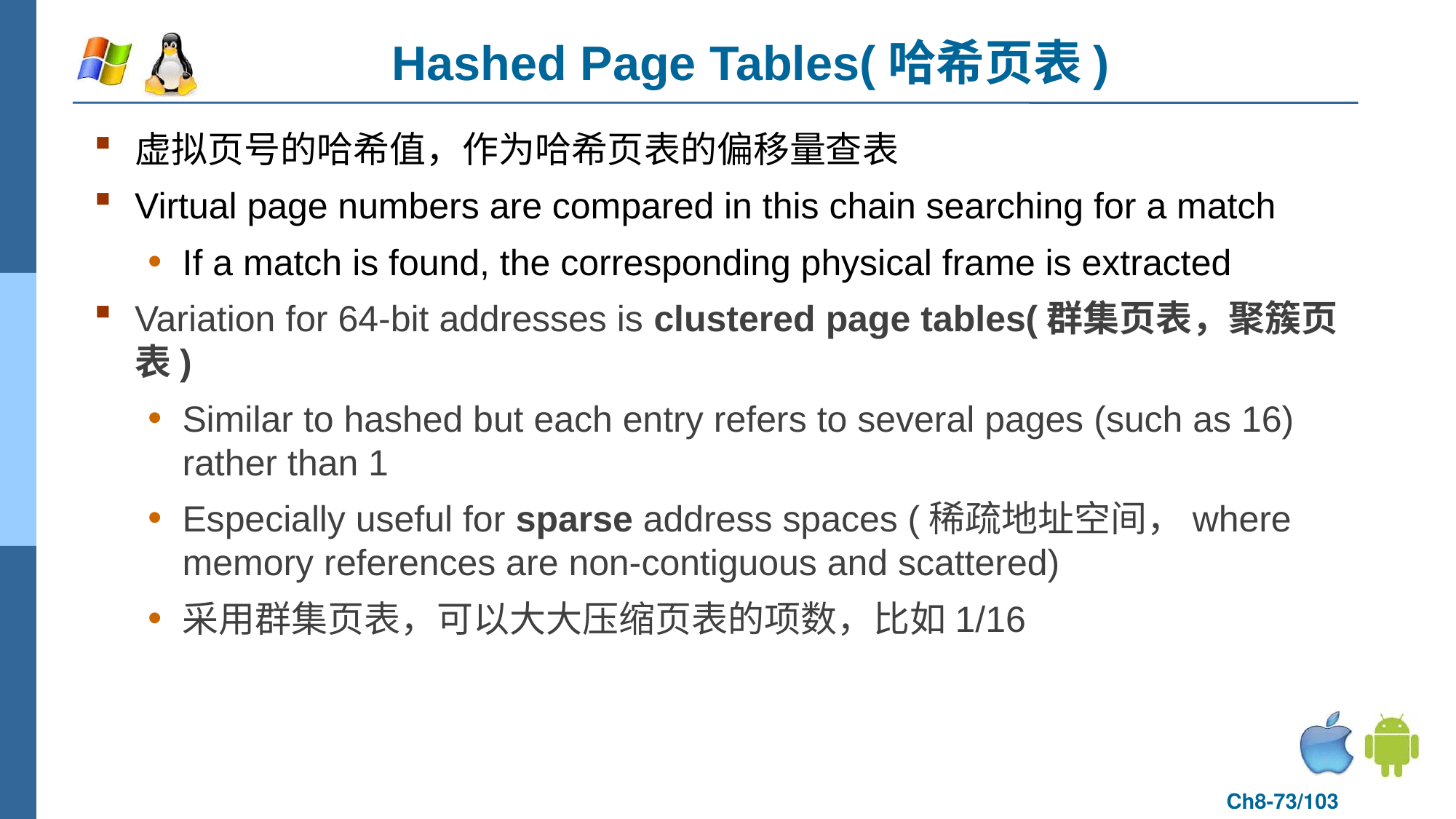

# Hashed Page Tables(哈希页表)
虚拟页号的哈希值，作为哈希页表的偏移量查表
Virtual page numbers are compared in this chain searching for a match
If a match is found, the corresponding physical frame is extracted
Variation for 64-bit addresses is clustered page tables(群集页表，聚簇页表)
Similar to hashed but each entry refers to several pages (such as 16) rather than 1
Especially useful for sparse address spaces (稀疏地址空间，where memory references are non-contiguous and scattered)
采用群集页表，可以大大压缩页表的项数，比如1/16